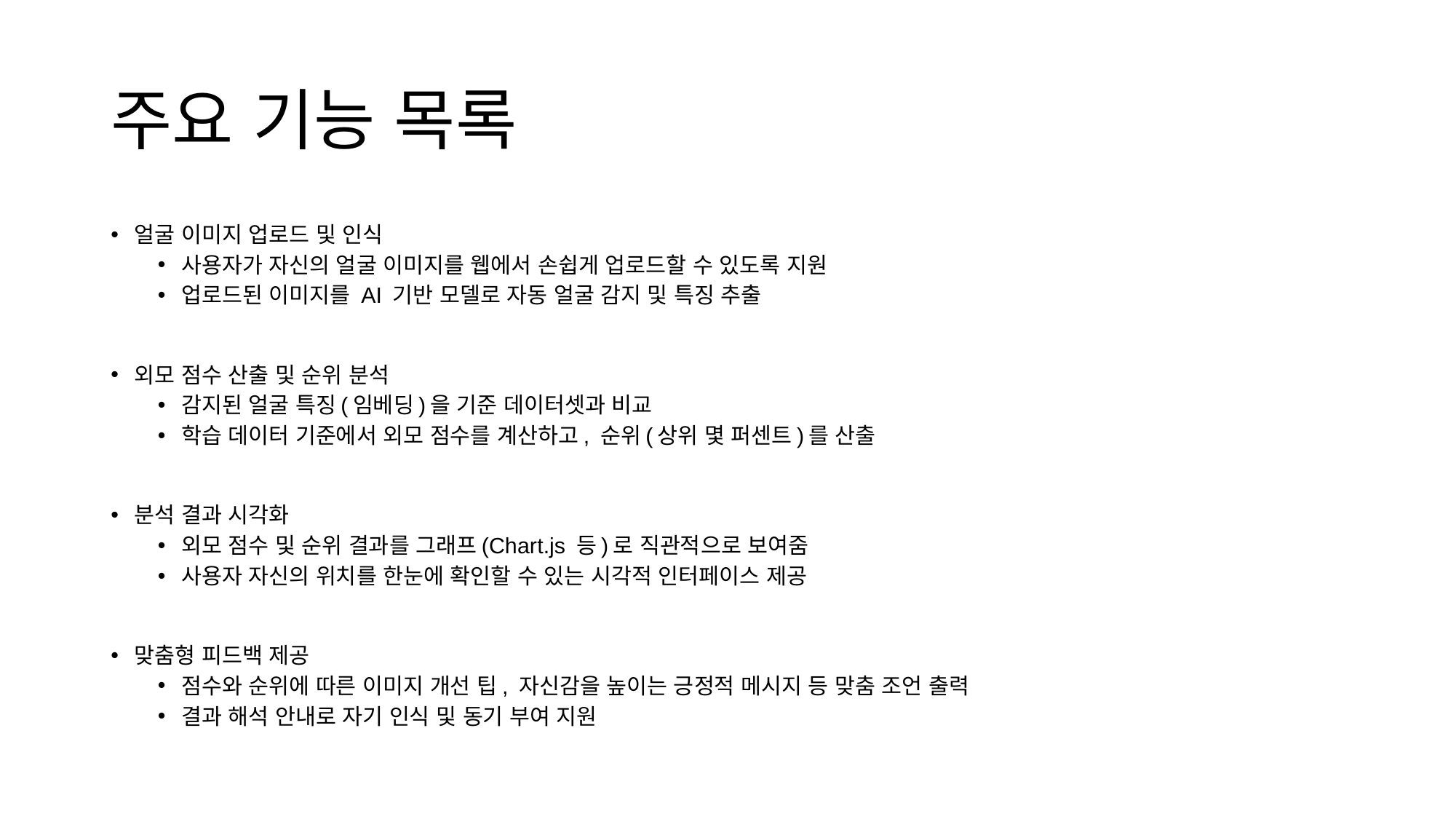

# 주요 기능 목록
얼굴 이미지 업로드 및 인식
사용자가 자신의 얼굴 이미지를 웹에서 손쉽게 업로드할 수 있도록 지원
업로드된 이미지를 AI 기반 모델로 자동 얼굴 감지 및 특징 추출

외모 점수 산출 및 순위 분석
감지된 얼굴 특징(임베딩)을 기준 데이터셋과 비교
학습 데이터 기준에서 외모 점수를 계산하고, 순위(상위 몇 퍼센트)를 산출

분석 결과 시각화
외모 점수 및 순위 결과를 그래프(Chart.js 등)로 직관적으로 보여줌
사용자 자신의 위치를 한눈에 확인할 수 있는 시각적 인터페이스 제공

맞춤형 피드백 제공
점수와 순위에 따른 이미지 개선 팁, 자신감을 높이는 긍정적 메시지 등 맞춤 조언 출력
결과 해석 안내로 자기 인식 및 동기 부여 지원